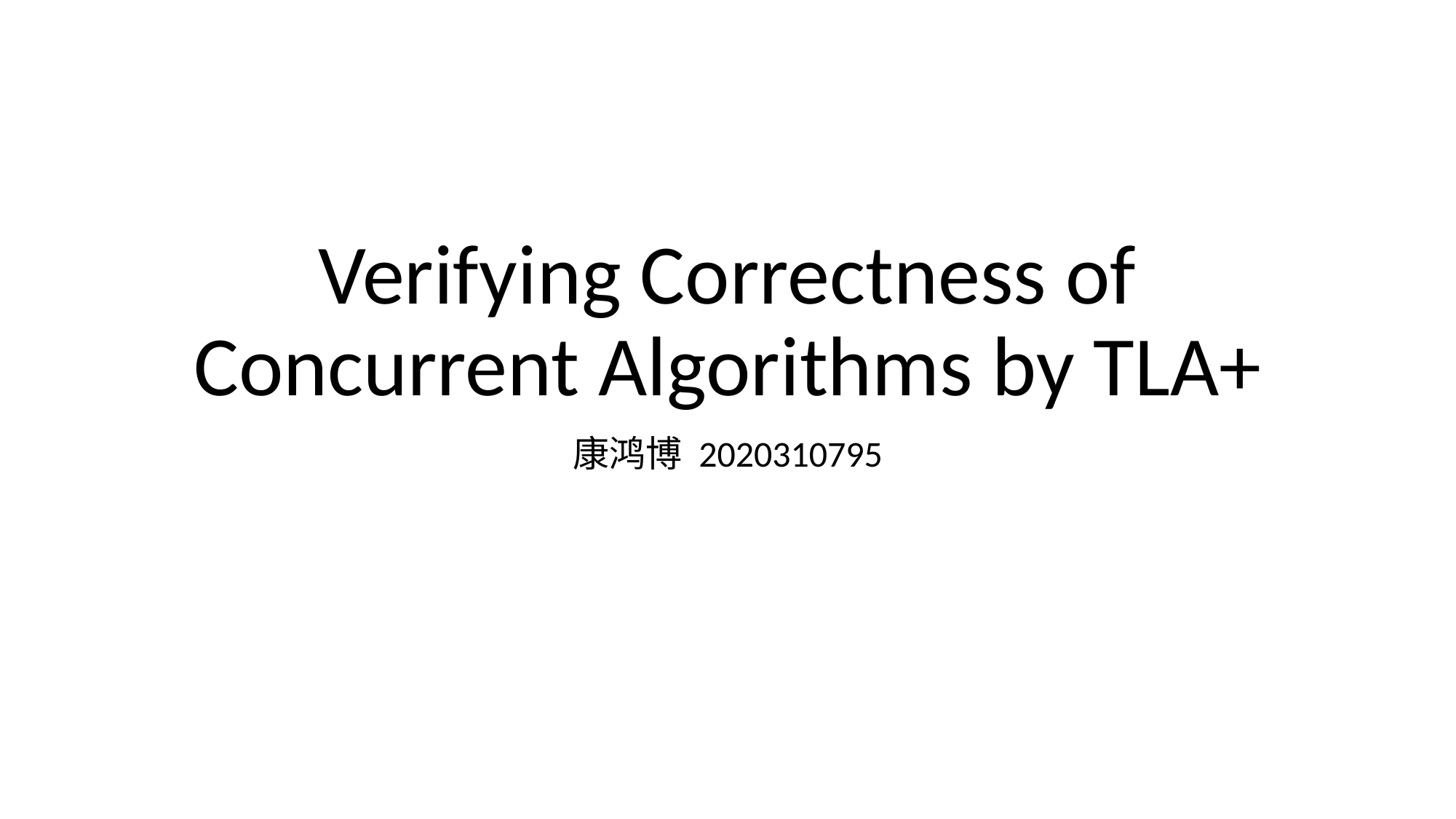

# Verifying Correctness of Concurrent Algorithms by TLA+
康鸿博 2020310795